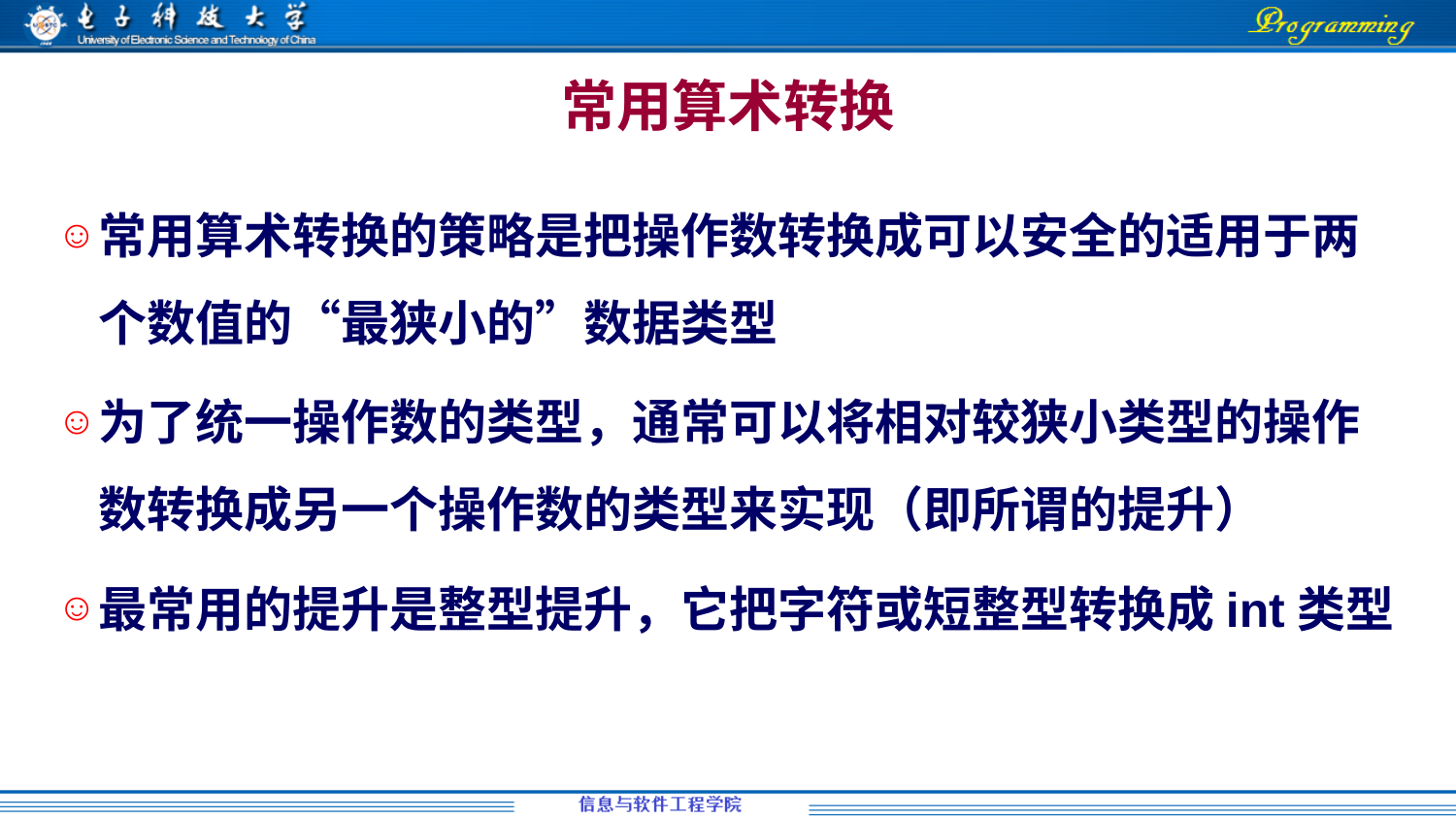

# 常用算术转换
常用算术转换的策略是把操作数转换成可以安全的适用于两个数值的“最狭小的”数据类型
为了统一操作数的类型，通常可以将相对较狭小类型的操作数转换成另一个操作数的类型来实现（即所谓的提升）
最常用的提升是整型提升，它把字符或短整型转换成int类型